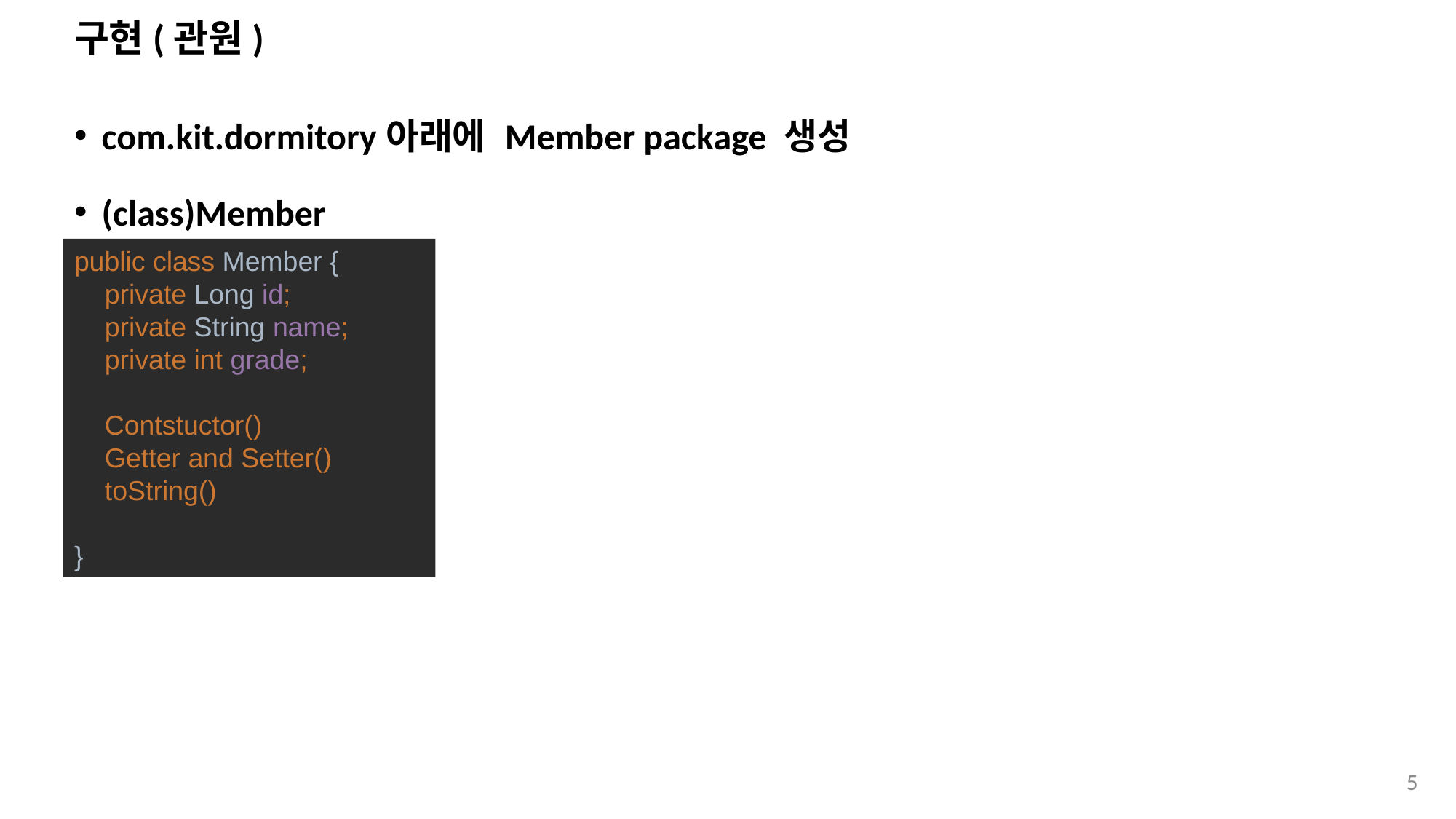

# 구현(관원)
com.kit.dormitory아래에 Member package 생성
(class)Member
public class Member {
    private Long id;
    private String name;
    private int grade;

    Contstuctor()
    Getter and Setter()
    toString()
}
5